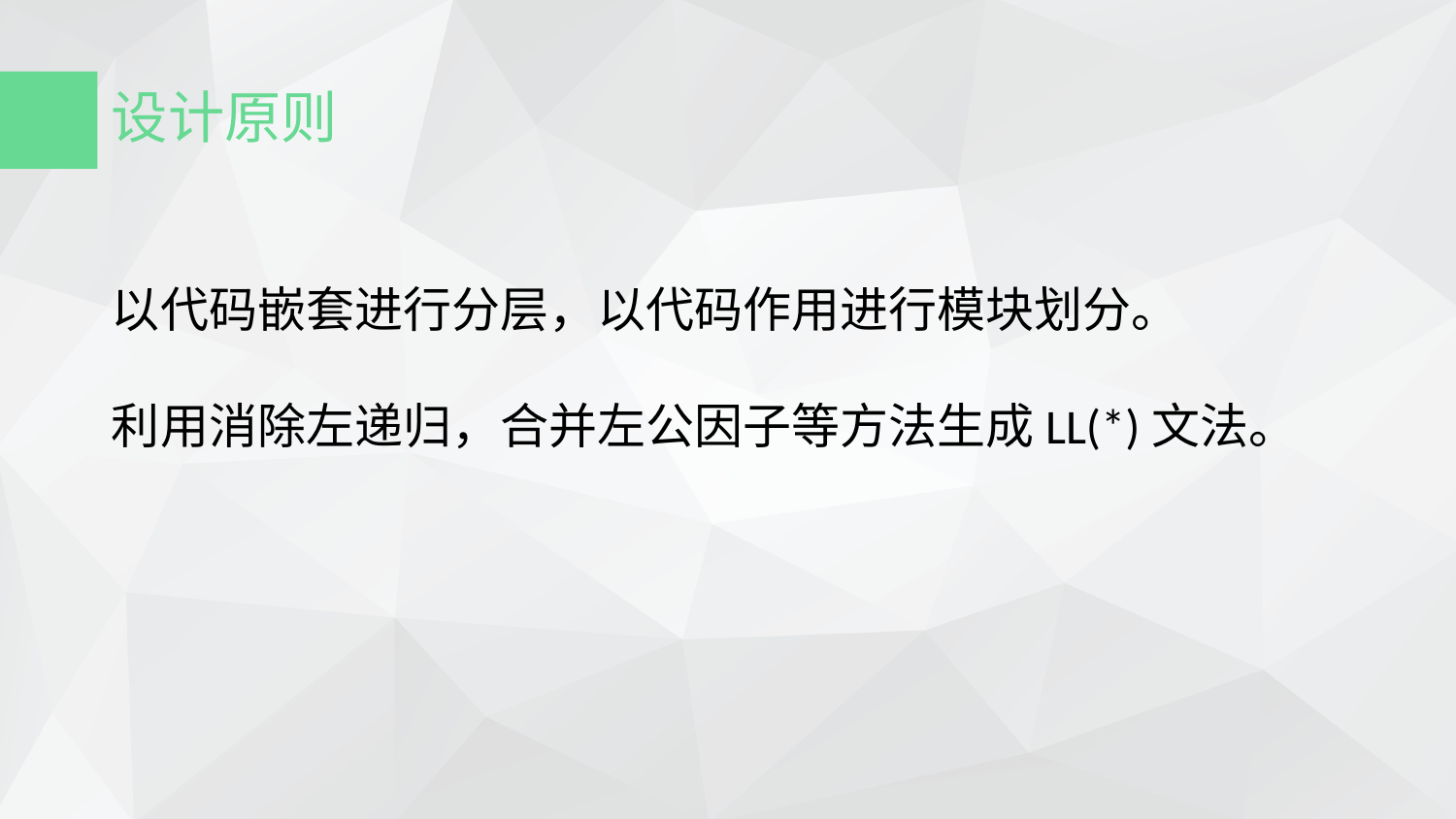

设计原则
以代码嵌套进行分层，以代码作用进行模块划分。

利用消除左递归，合并左公因子等方法生成LL(*)文法。